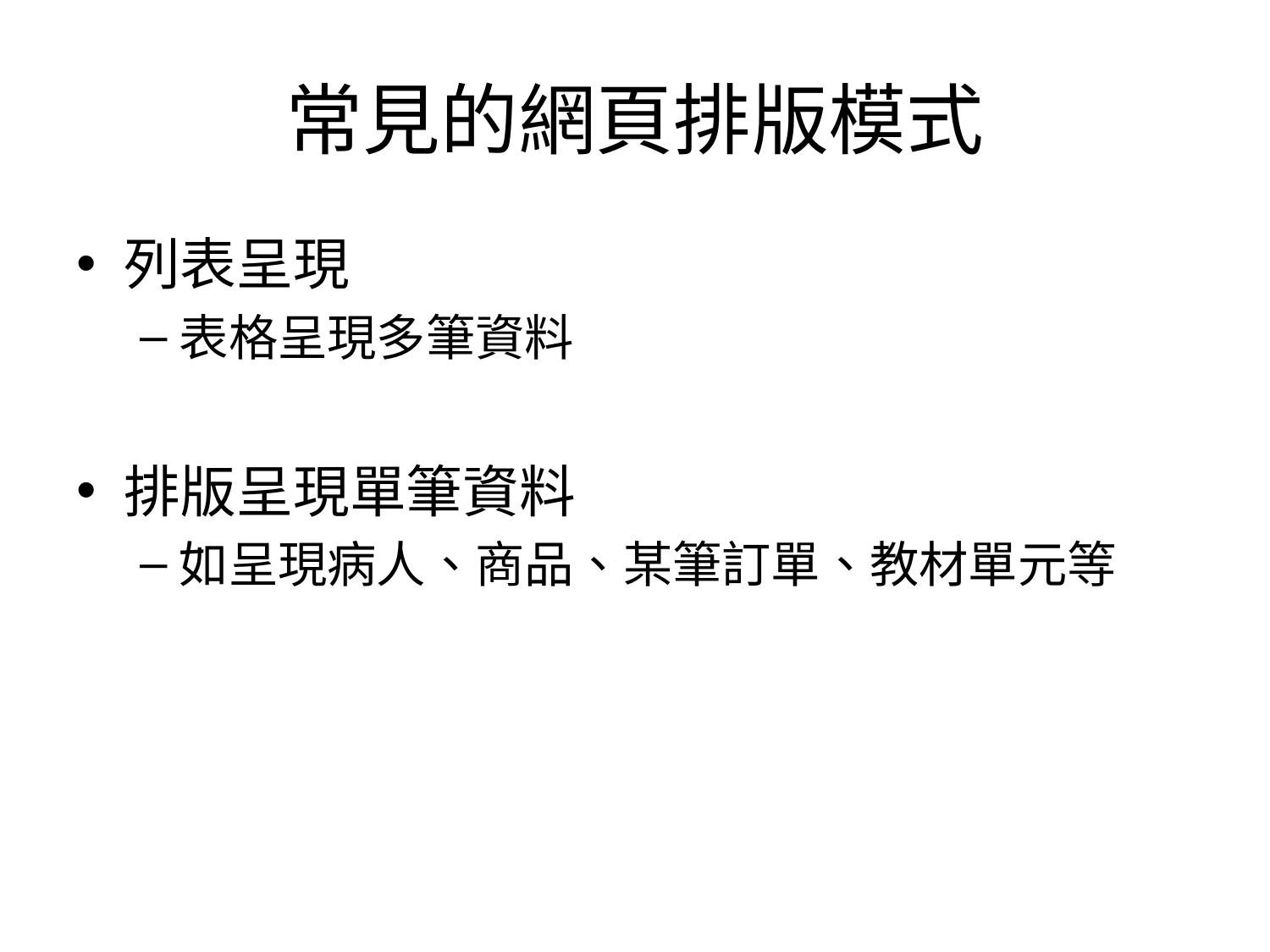

# 常見的網頁排版模式
列表呈現
表格呈現多筆資料

排版呈現單筆資料
如呈現病人、商品、某筆訂單、教材單元等